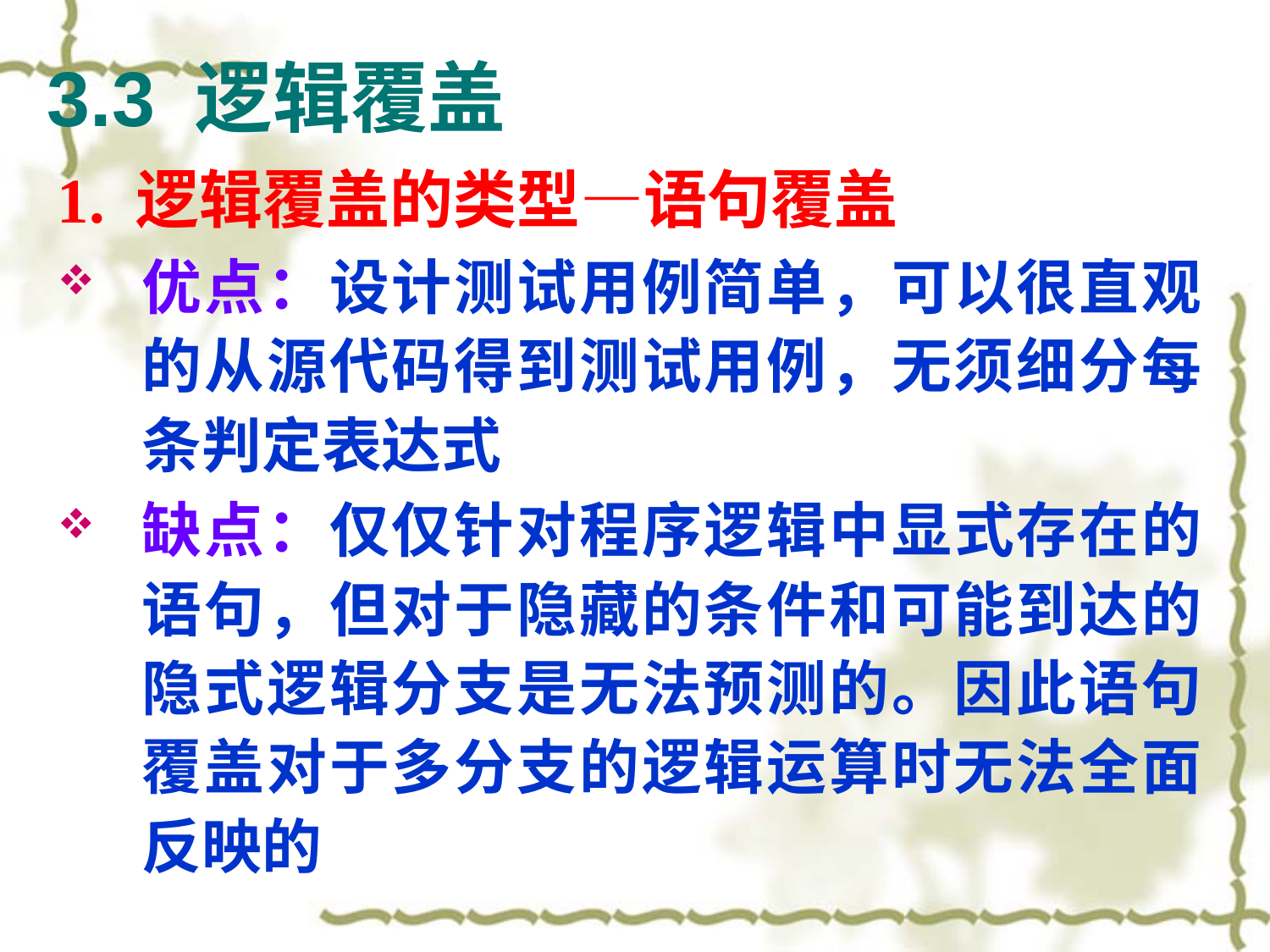

# 3.3 逻辑覆盖
1. 逻辑覆盖的类型—语句覆盖
优点：设计测试用例简单，可以很直观的从源代码得到测试用例，无须细分每条判定表达式
缺点：仅仅针对程序逻辑中显式存在的语句，但对于隐藏的条件和可能到达的隐式逻辑分支是无法预测的。因此语句覆盖对于多分支的逻辑运算时无法全面反映的